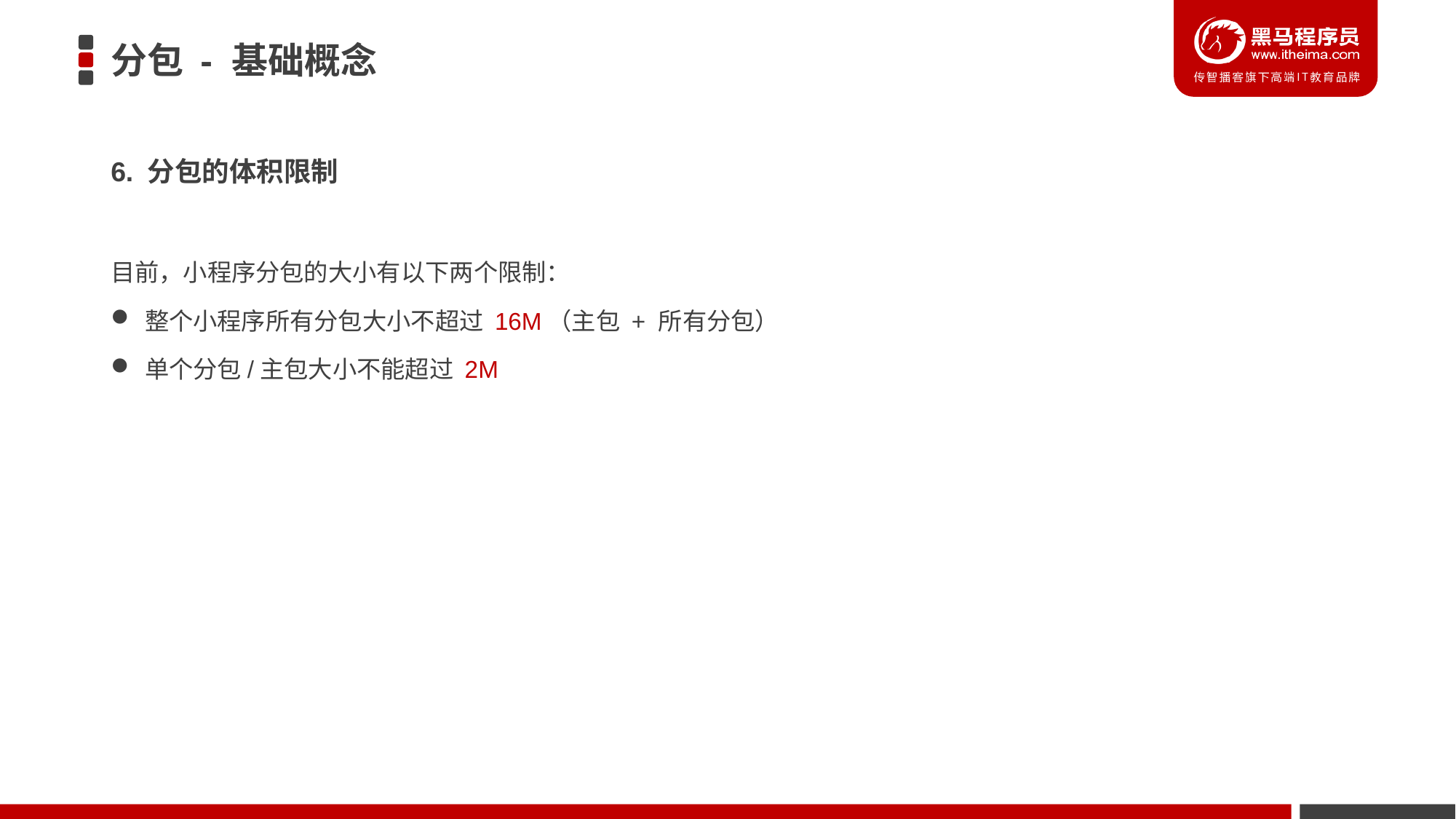

# 分包 - 基础概念
6. 分包的体积限制
目前，小程序分包的大小有以下两个限制：
整个小程序所有分包大小不超过 16M（主包 + 所有分包）
单个分包/主包大小不能超过 2M